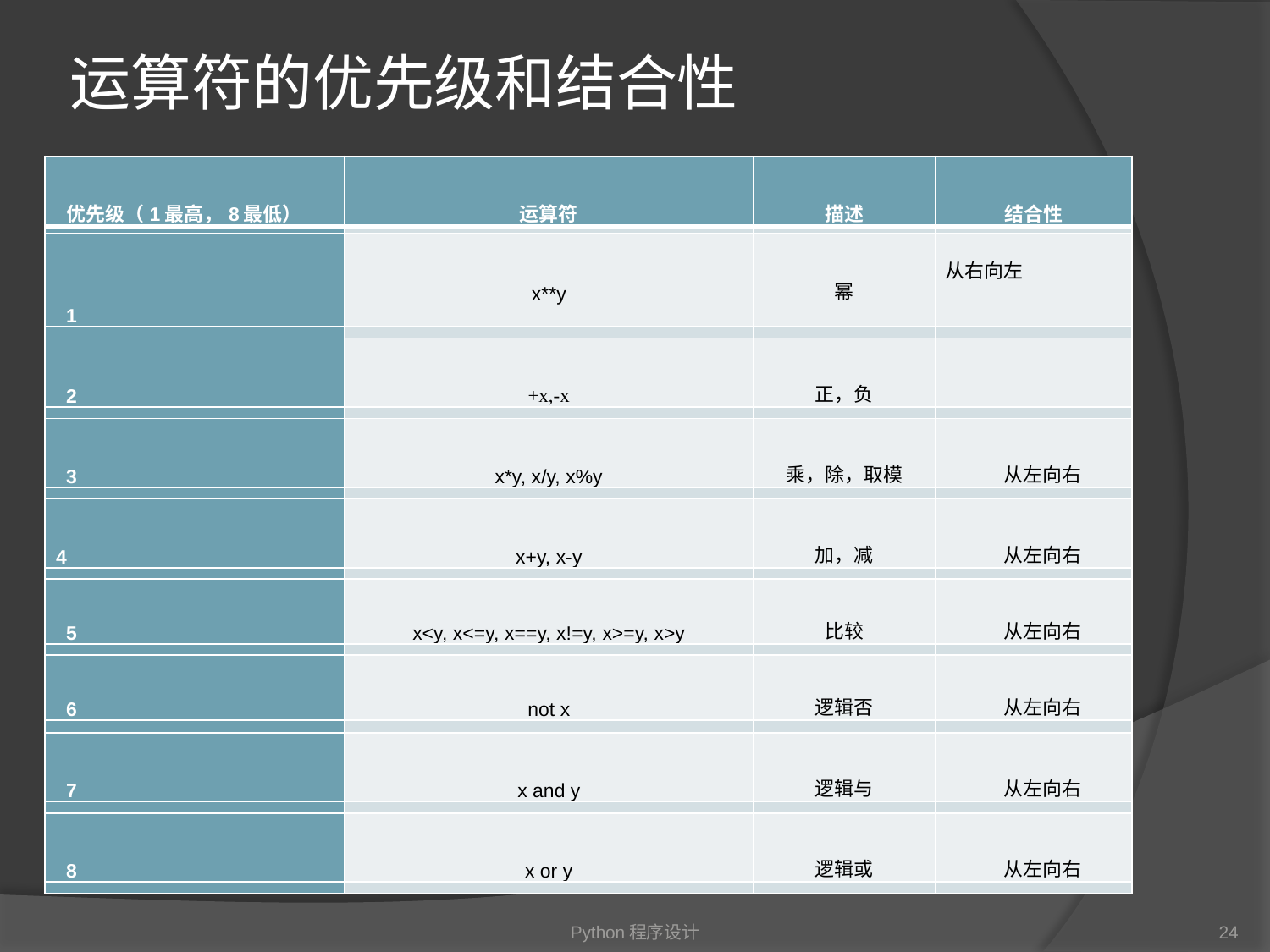

# 运算符的优先级和结合性
| 优先级（1最高，8最低） | 运算符 | 描述 | 结合性 |
| --- | --- | --- | --- |
|  |  |  |  |
| 1 | x\*\*y | 幂 | 从右向左 |
|  |  |  |  |
| 2 | +x,-x | 正，负 |  |
|  |  |  |  |
| 3 | x\*y, x/y, x%y | 乘，除，取模 | 从左向右 |
|  |  |  |  |
| 4 | x+y, x-y | 加，减 | 从左向右 |
|  |  |  |  |
| 5 | x<y, x<=y, x==y, x!=y, x>=y, x>y | 比较 | 从左向右 |
|  |  |  |  |
| 6 | not x | 逻辑否 | 从左向右 |
|  |  |  |  |
| 7 | x and y | 逻辑与 | 从左向右 |
|  |  |  |  |
| 8 | x or y | 逻辑或 | 从左向右 |
|  |  |  |  |
Python程序设计
24